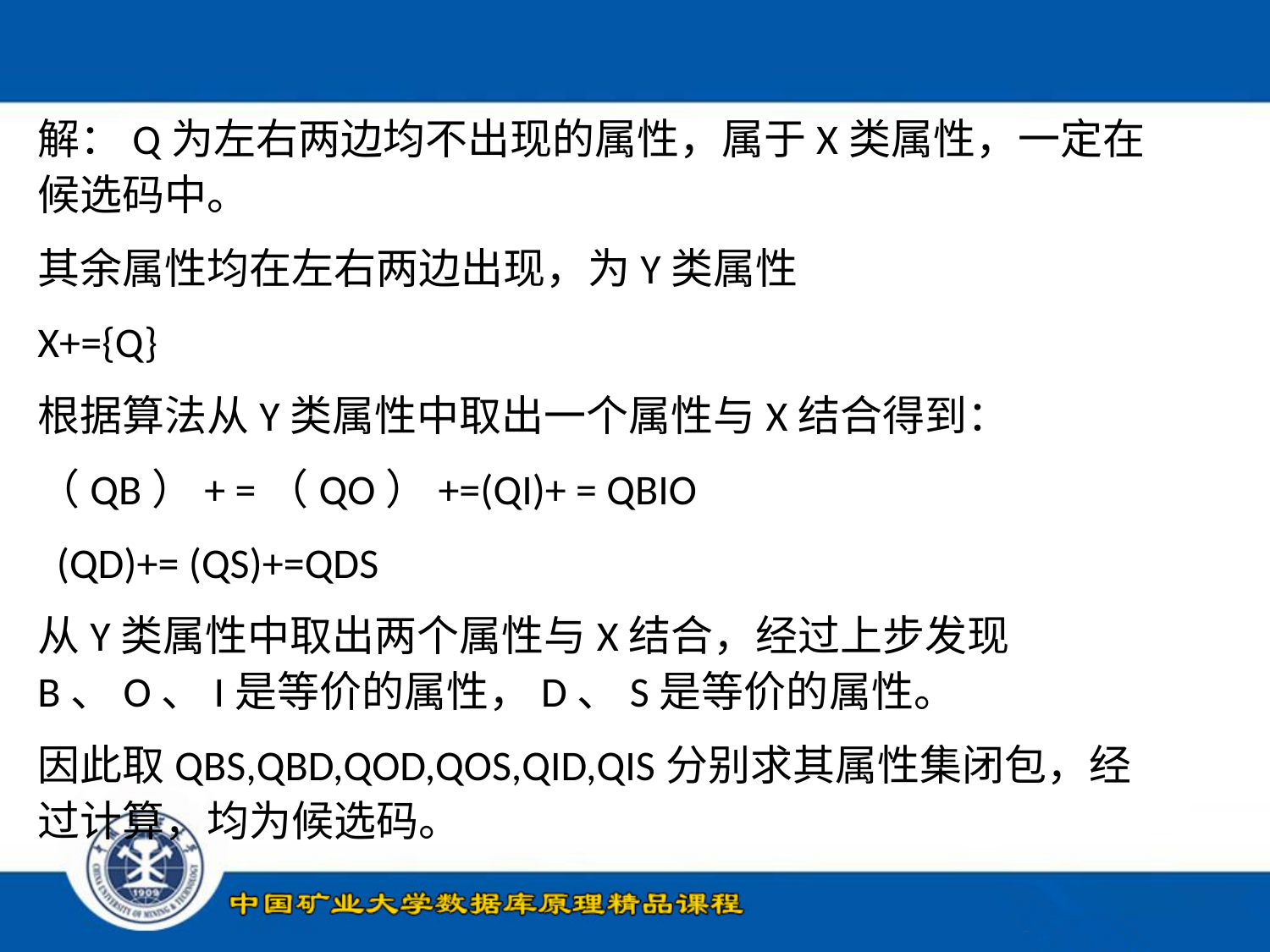

#
解：Q为左右两边均不出现的属性，属于X类属性，一定在候选码中。
其余属性均在左右两边出现，为Y类属性
X+={Q}
根据算法从Y类属性中取出一个属性与X结合得到：
（QB）+ =（QO）+=(QI)+ = QBIO
  (QD)+= (QS)+=QDS
从Y类属性中取出两个属性与X结合，经过上步发现B、O、I是等价的属性，D、S是等价的属性。
因此取QBS,QBD,QOD,QOS,QID,QIS分别求其属性集闭包，经过计算，均为候选码。